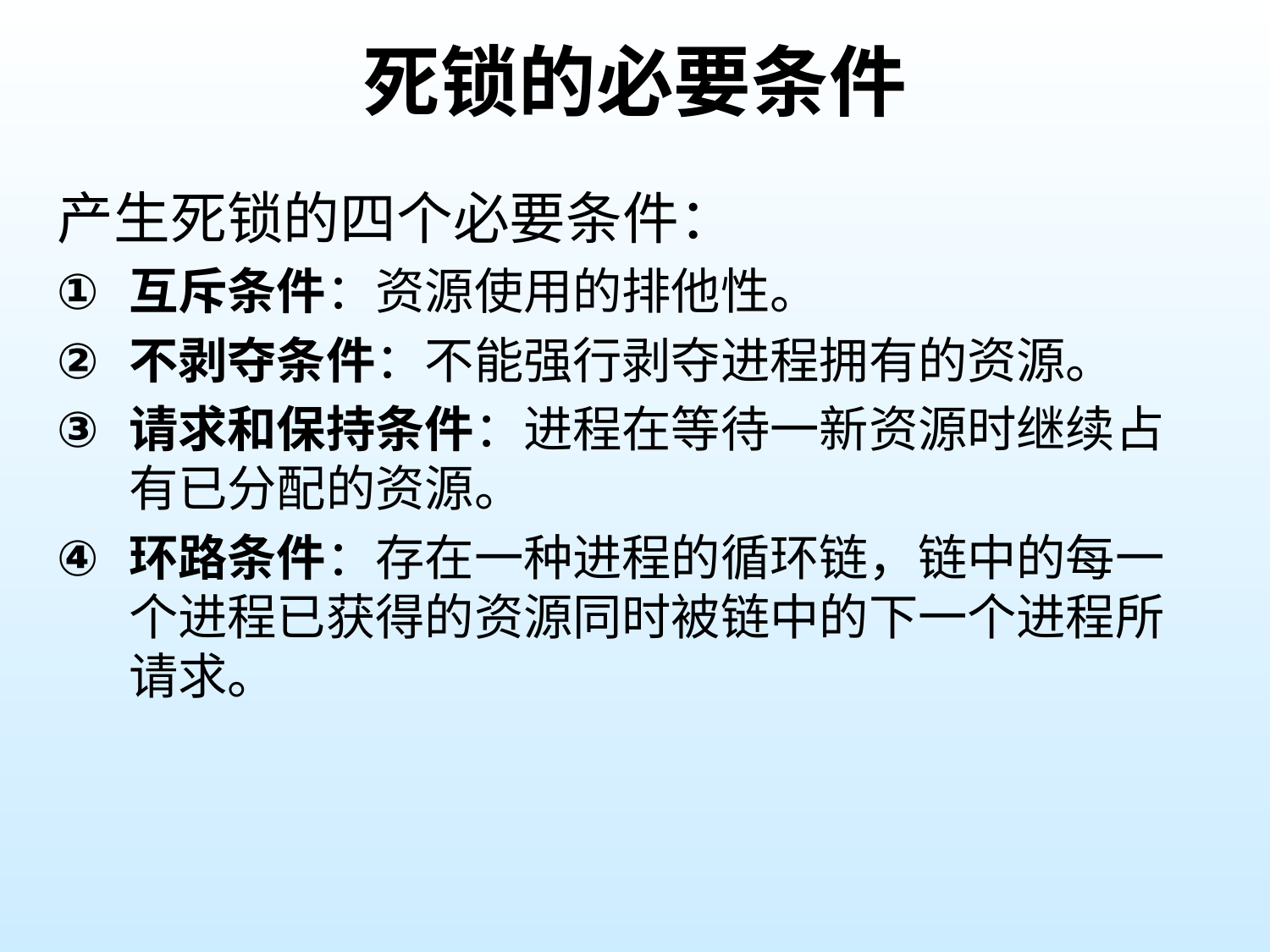

# 死锁的必要条件
产生死锁的四个必要条件：
互斥条件：资源使用的排他性。
不剥夺条件：不能强行剥夺进程拥有的资源。
请求和保持条件：进程在等待一新资源时继续占有已分配的资源。
环路条件：存在一种进程的循环链，链中的每一个进程已获得的资源同时被链中的下一个进程所请求。